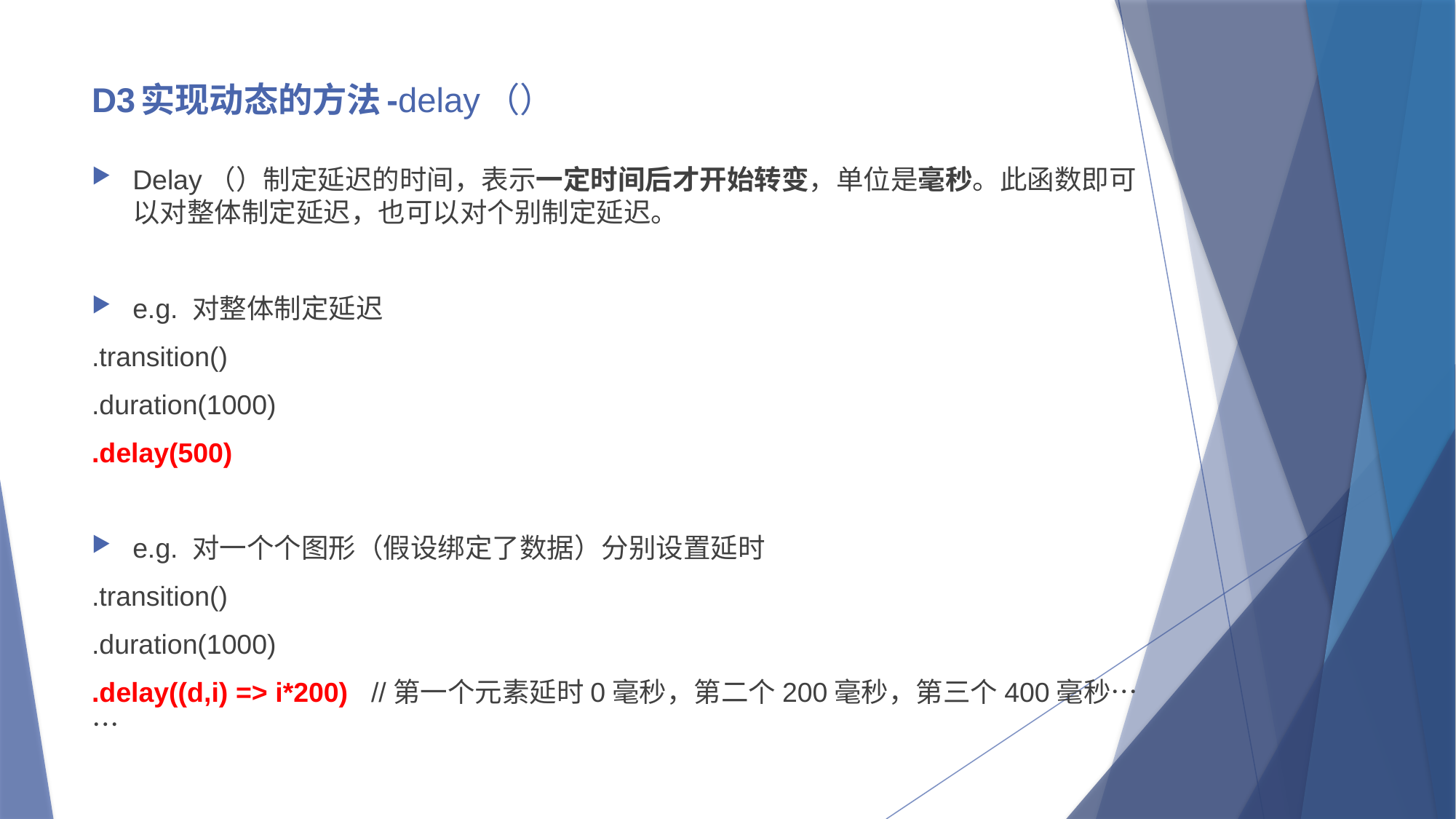

# D3实现动态的方法-delay（）
Delay（）制定延迟的时间，表示一定时间后才开始转变，单位是毫秒。此函数即可以对整体制定延迟，也可以对个别制定延迟。

e.g. 对整体制定延迟
.transition()
.duration(1000)
.delay(500)

e.g. 对一个个图形（假设绑定了数据）分别设置延时
.transition()
.duration(1000)
.delay((d,i) => i*200)   //第一个元素延时0毫秒，第二个200毫秒，第三个400毫秒……